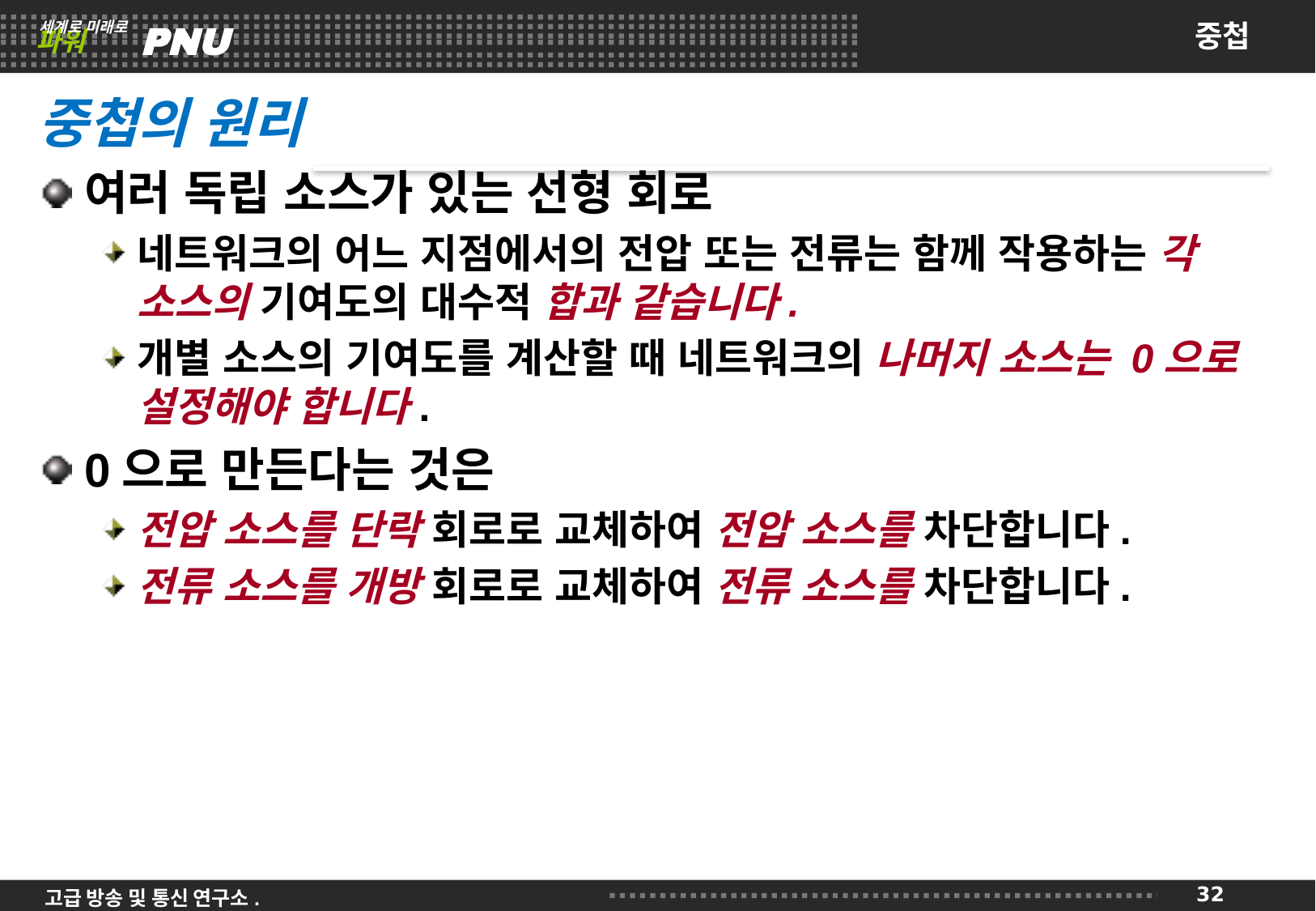

# 중첩
중첩의 원리
여러 독립 소스가 있는 선형 회로
네트워크의 어느 지점에서의 전압 또는 전류는 함께 작용하는 각 소스의 기여도의 대수적 합과 같습니다.
개별 소스의 기여도를 계산할 때 네트워크의 나머지 소스는 0으로 설정해야 합니다.
0으로 만든다는 것은
전압 소스를 단락 회로로 교체하여 전압 소스를 차단합니다.
전류 소스를 개방 회로로 교체하여 전류 소스를 차단합니다.